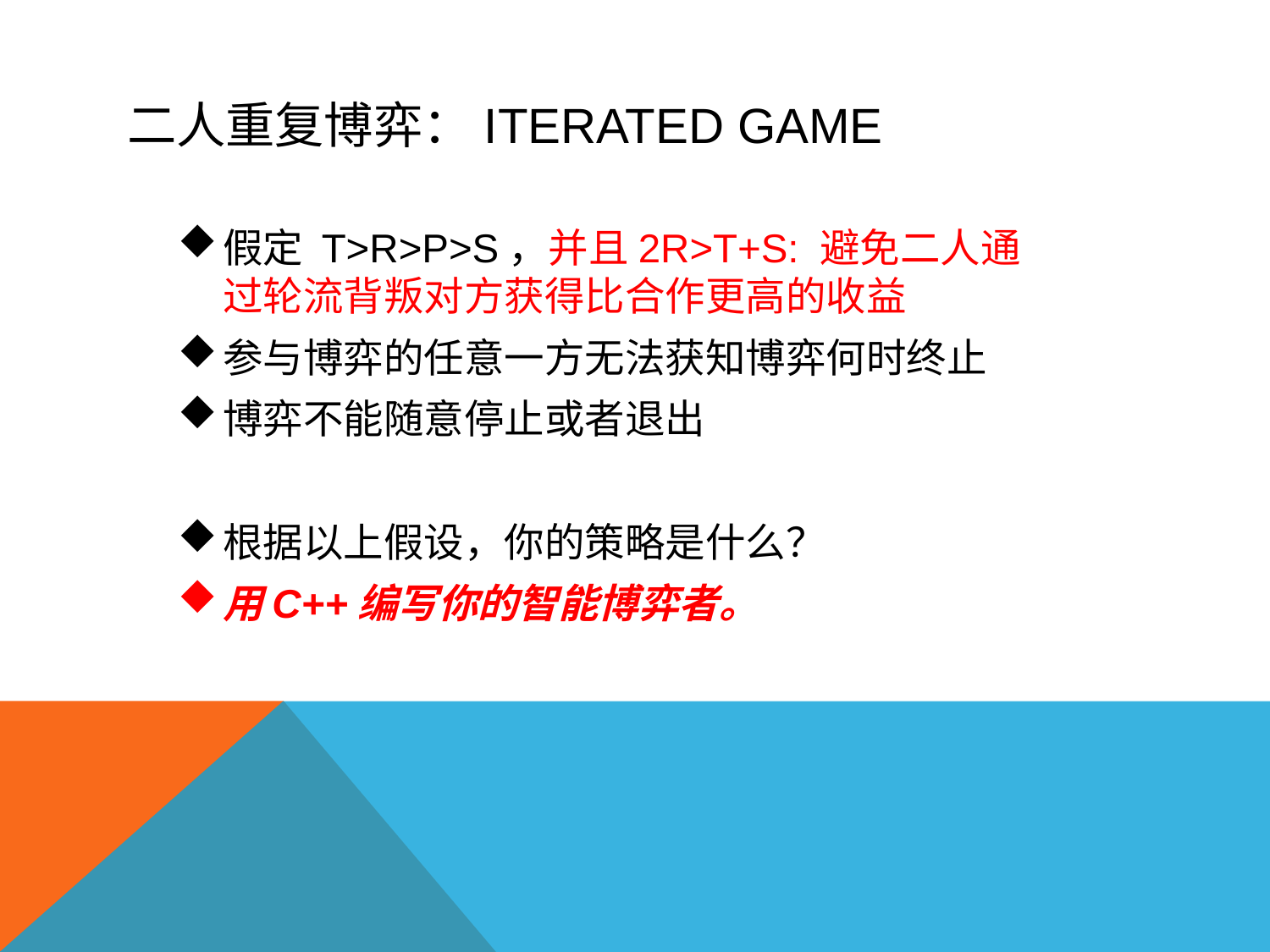

# 二人重复博弈：Iterated Game
假定 T>R>P>S，并且2R>T+S: 避免二人通过轮流背叛对方获得比合作更高的收益
参与博弈的任意一方无法获知博弈何时终止
博弈不能随意停止或者退出

根据以上假设，你的策略是什么？
用C++编写你的智能博弈者。